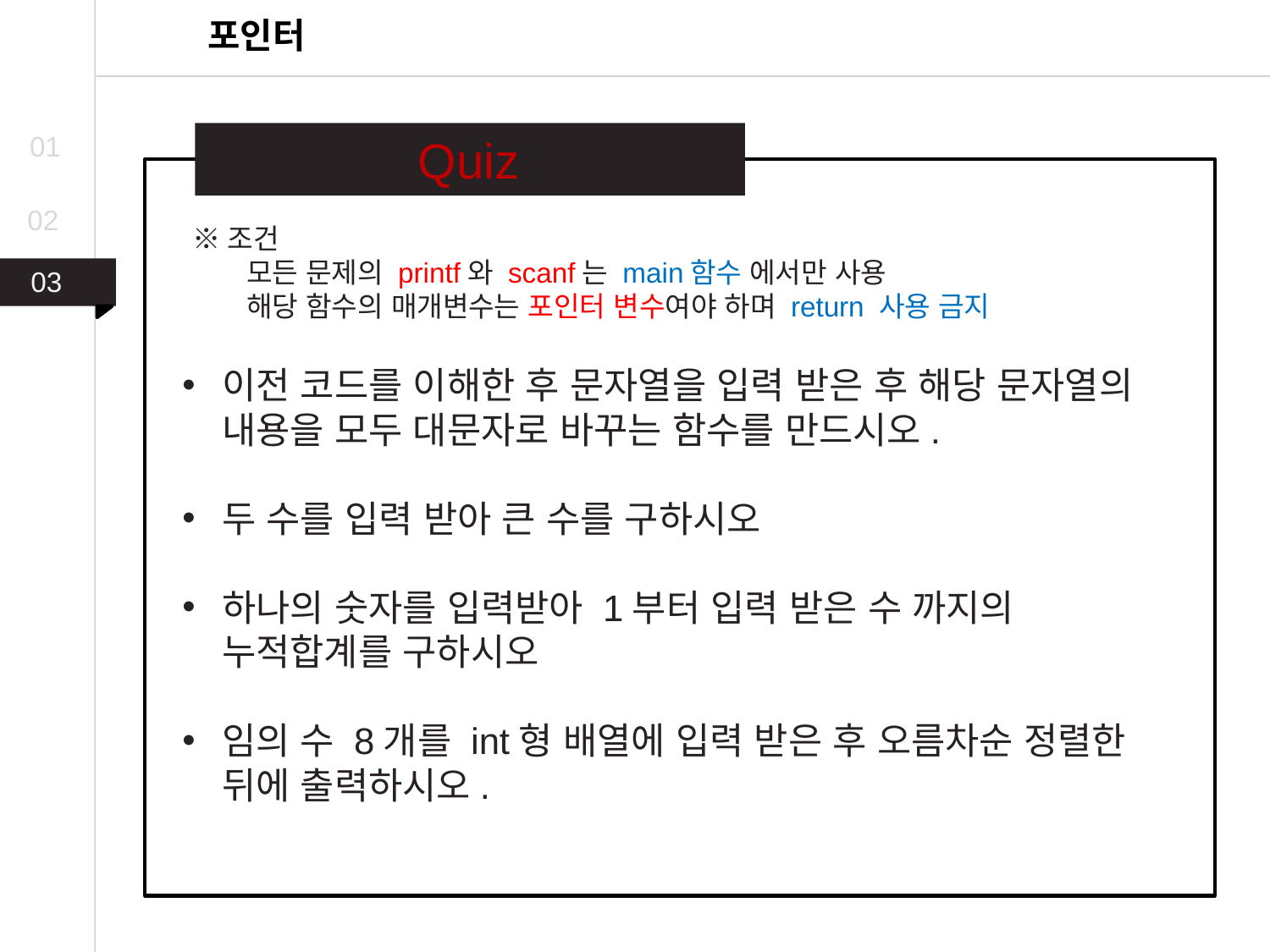

포인터
01
Quiz

02
※조건
      모든 문제의 printf와 scanf는 main함수 에서만 사용
      해당 함수의 매개변수는 포인터 변수여야 하며 return 사용 금지
03

03
02

이전 코드를 이해한 후 문자열을 입력 받은 후 해당 문자열의 내용을 모두 대문자로 바꾸는 함수를 만드시오.

두 수를 입력 받아 큰 수를 구하시오

하나의 숫자를 입력받아 1부터 입력 받은 수 까지의 누적합계를 구하시오

임의 수 8개를 int형 배열에 입력 받은 후 오름차순 정렬한 뒤에 출력하시오.